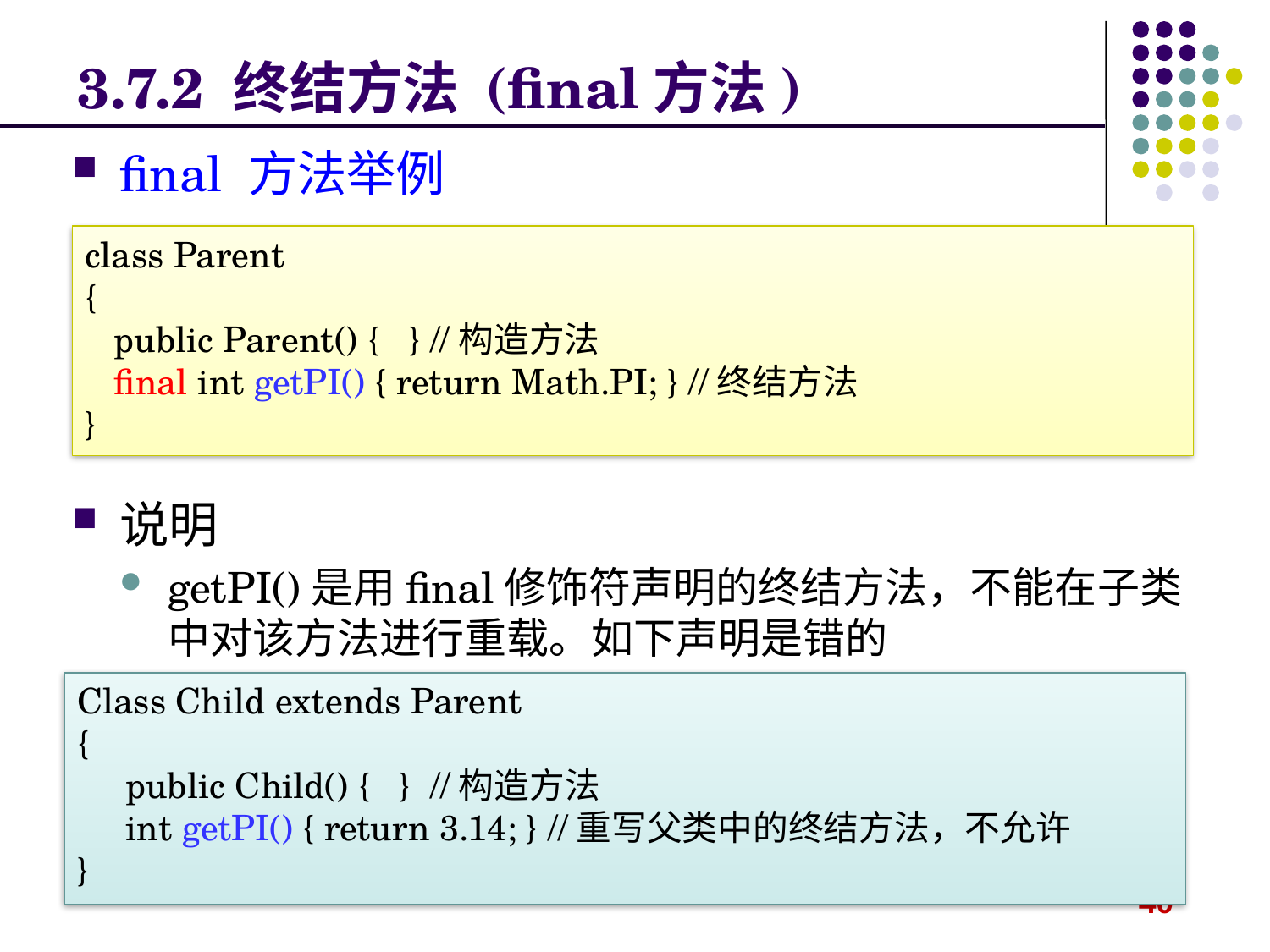

# 3.7.2 终结方法 (final方法)
final 方法举例

class Parent
{
   public Parent() {   } //构造方法
   final int getPI() { return Math.PI; } //终结方法
}
说明
getPI()是用final修饰符声明的终结方法，不能在子类中对该方法进行重载。如下声明是错的

Class Child extends Parent
{
     public Child() {   }  //构造方法
     int getPI() { return 3.14; } //重写父类中的终结方法，不允许
}